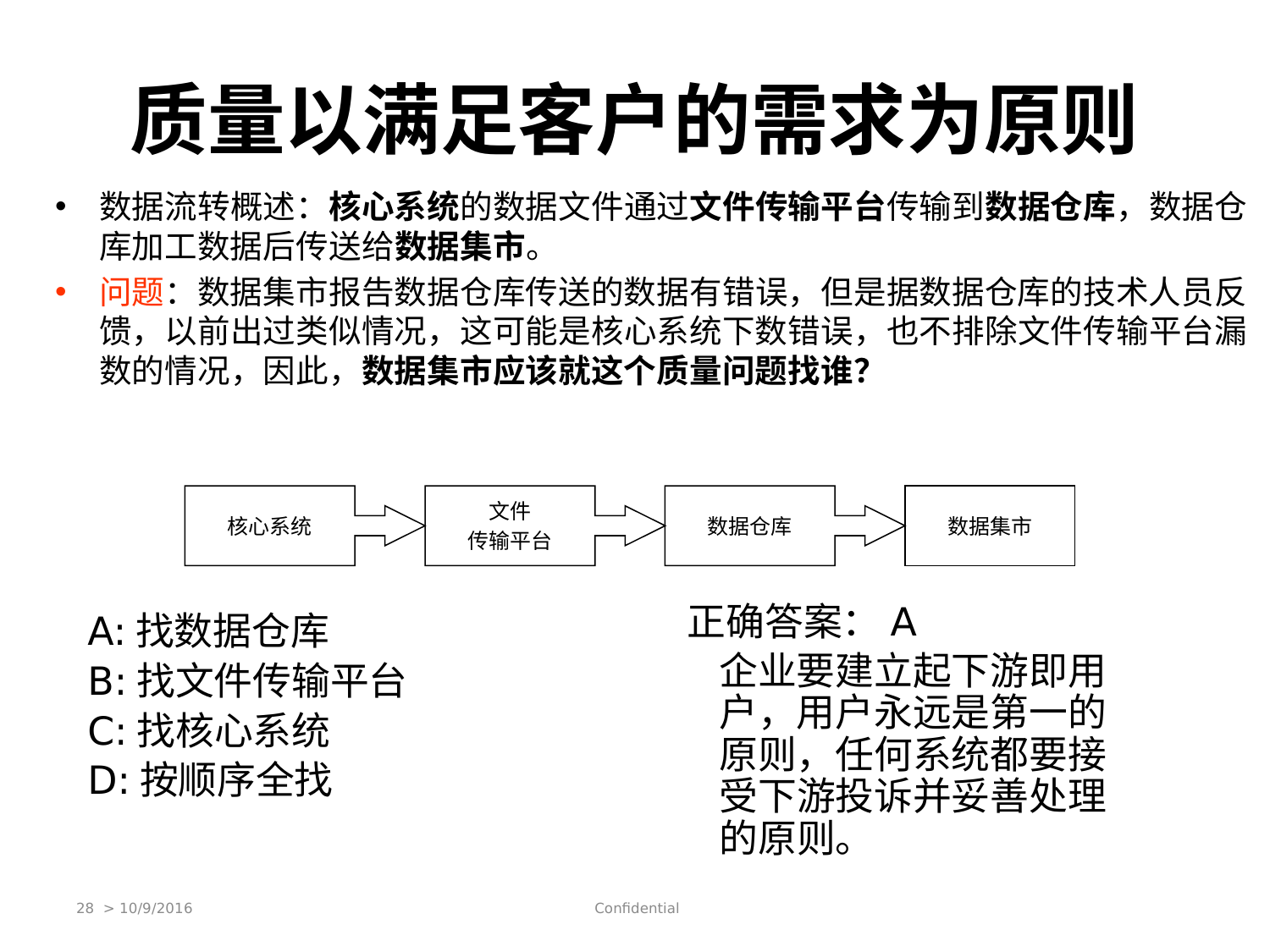

# 质量以满足客户的需求为原则
数据流转概述：核心系统的数据文件通过文件传输平台传输到数据仓库，数据仓库加工数据后传送给数据集市。
问题：数据集市报告数据仓库传送的数据有错误，但是据数据仓库的技术人员反馈，以前出过类似情况，这可能是核心系统下数错误，也不排除文件传输平台漏数的情况，因此，数据集市应该就这个质量问题找谁？
核心系统
文件
传输平台
数据仓库
数据集市
正确答案：A
	企业要建立起下游即用户，用户永远是第一的原则，任何系统都要接受下游投诉并妥善处理的原则。
A:找数据仓库
B:找文件传输平台
C:找核心系统
D:按顺序全找
28  > 10/9/2016
 Confidential